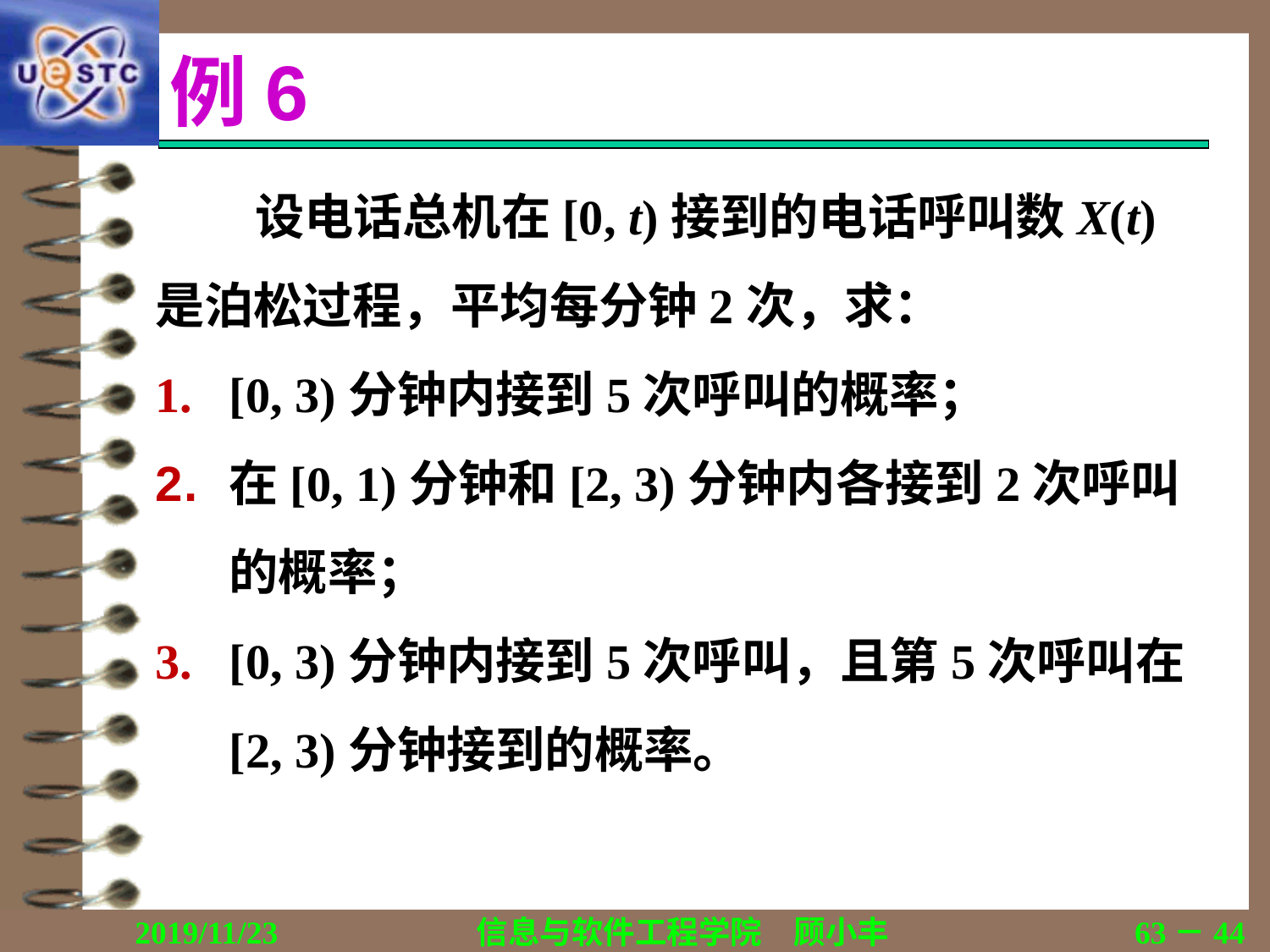

# 例6
设电话总机在[0, t)接到的电话呼叫数X(t)是泊松过程，平均每分钟2次，求：
[0, 3)分钟内接到5次呼叫的概率；
在[0, 1)分钟和[2, 3)分钟内各接到2次呼叫的概率；
[0, 3)分钟内接到5次呼叫，且第5次呼叫在[2, 3)分钟接到的概率。
2019/11/23
信息与软件工程学院　顾小丰
63－44